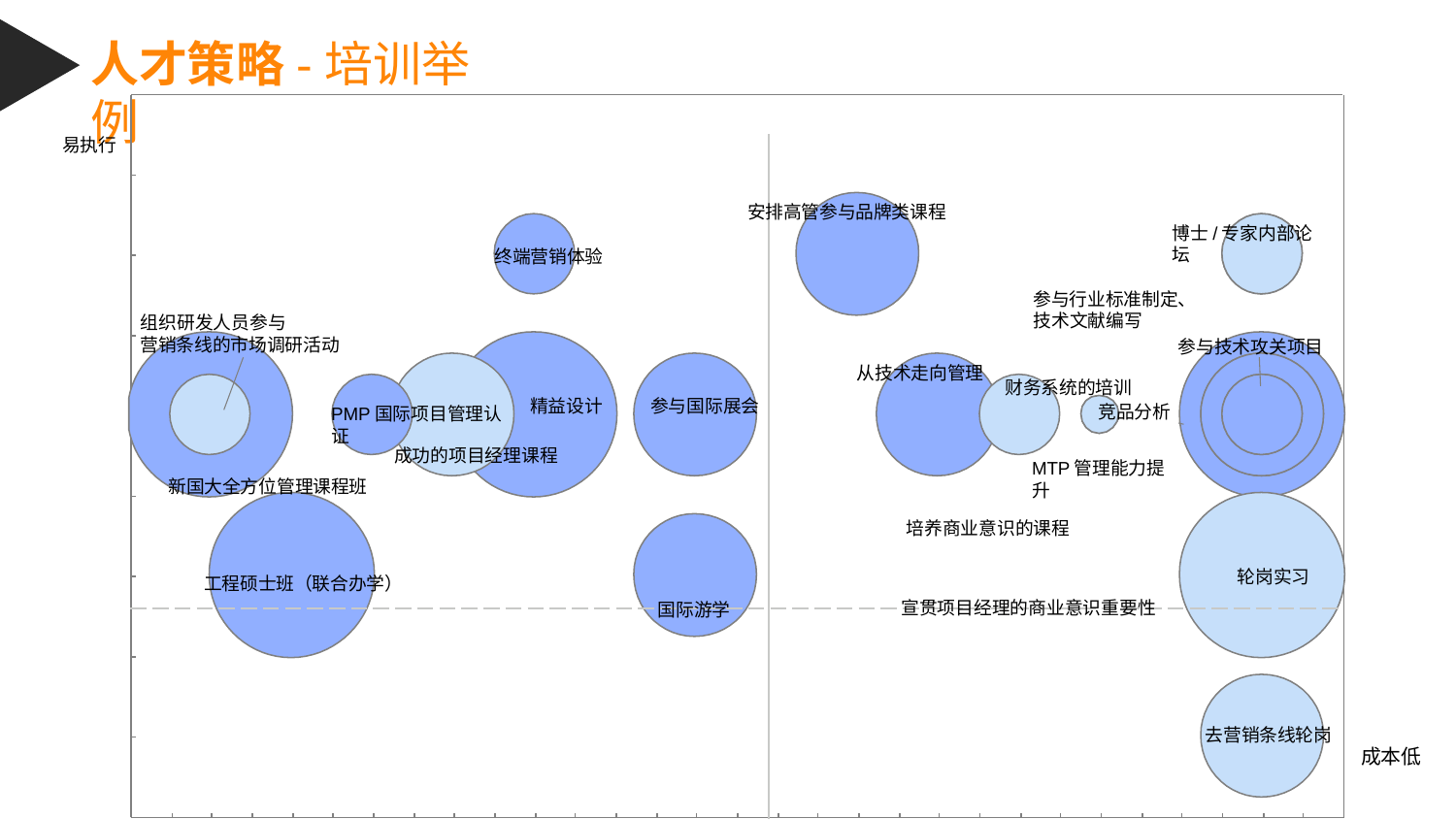

# 人才策略-培训举例

易执行

安排高管参与品牌类课程

博士/专家内部论坛
终端营销体验

参与行业标准制定、
技术文献编写
参与技术攻关项目
组织研发人员参与
营销条线的市场调研活动

从技术走向管理

财务系统的培训
竞品分析
精益设计
参与国际展会

PMP国际项目管理认证

成功的项目经理课程
MTP管理能力提升
新国大全方位管理课程班

培养商业意识的课程
轮岗实习
工程硕士班（联合办学）

宣贯项目经理的商业意识重要性
国际游学

去营销条线轮岗

成本低